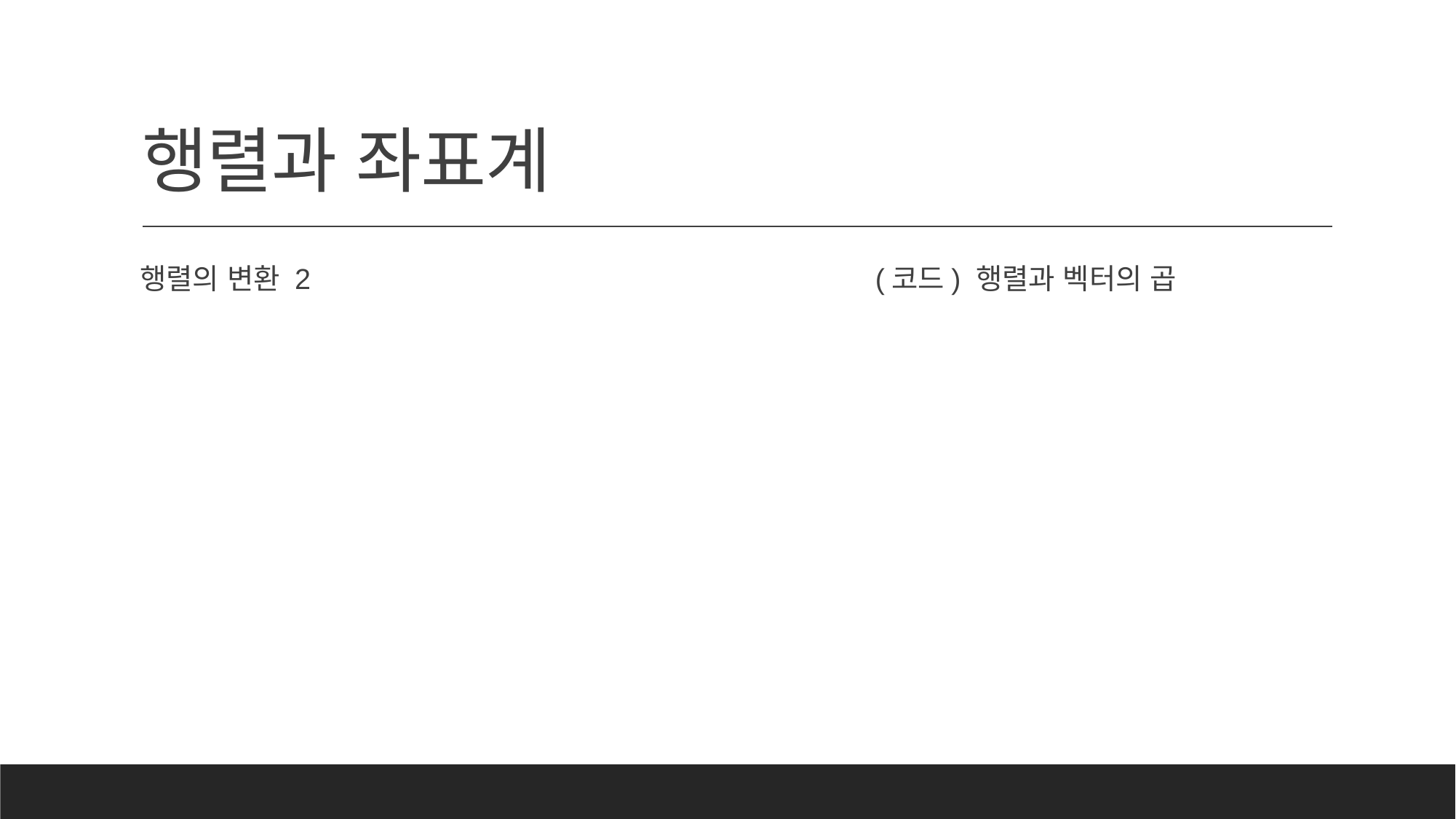

# 행렬과 좌표계
(코드) 행렬과 벡터의 곱
행렬의 변환 2